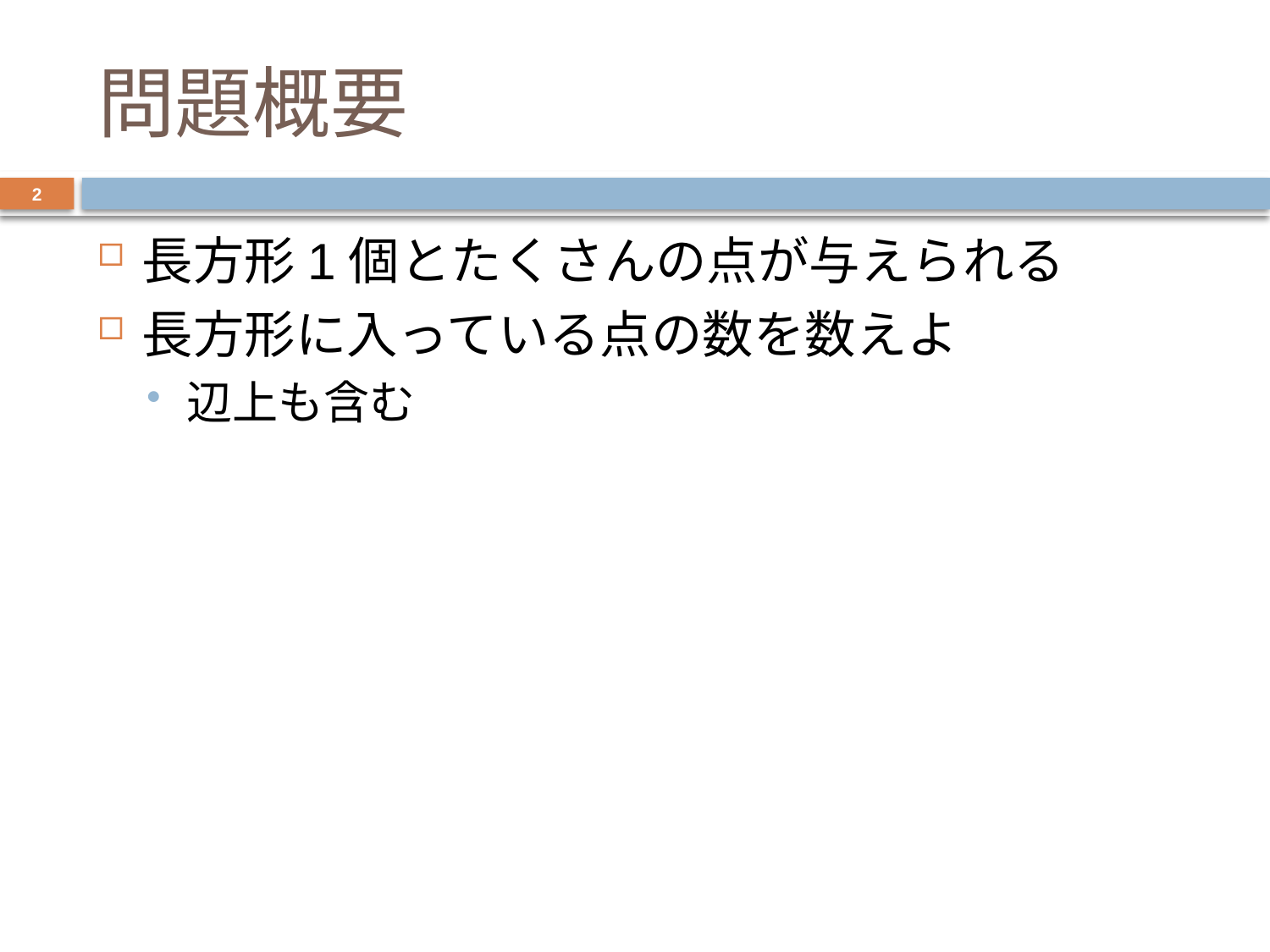

# 問題概要
2
長方形1個とたくさんの点が与えられる
長方形に入っている点の数を数えよ
辺上も含む